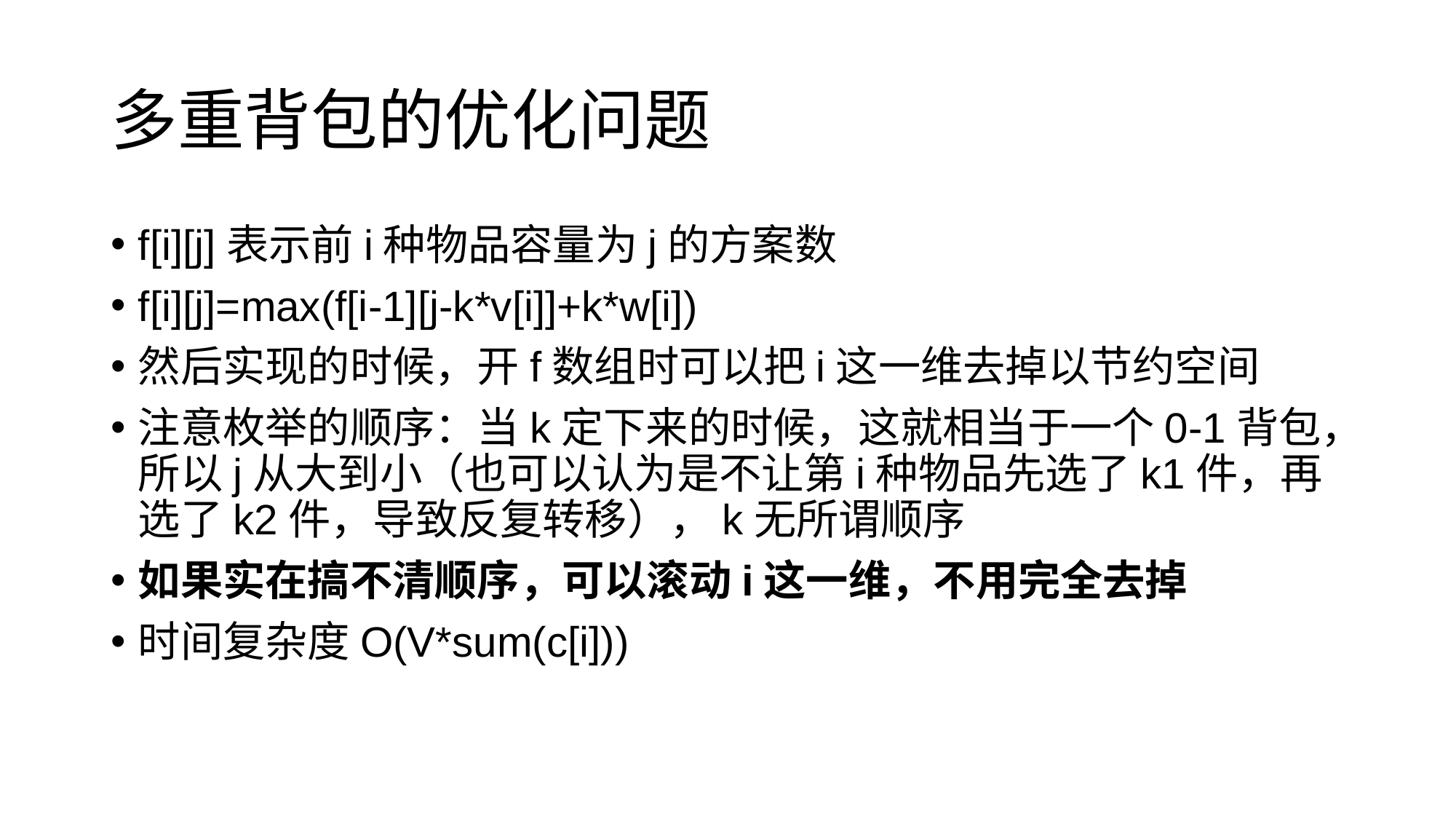

# 多重背包的优化问题
f[i][j]表示前i种物品容量为j的方案数
f[i][j]=max(f[i-1][j-k*v[i]]+k*w[i])
然后实现的时候，开f数组时可以把i这一维去掉以节约空间
注意枚举的顺序：当k定下来的时候，这就相当于一个0-1背包，所以j从大到小（也可以认为是不让第i种物品先选了k1件，再选了k2件，导致反复转移），k无所谓顺序
如果实在搞不清顺序，可以滚动i这一维，不用完全去掉
时间复杂度O(V*sum(c[i]))